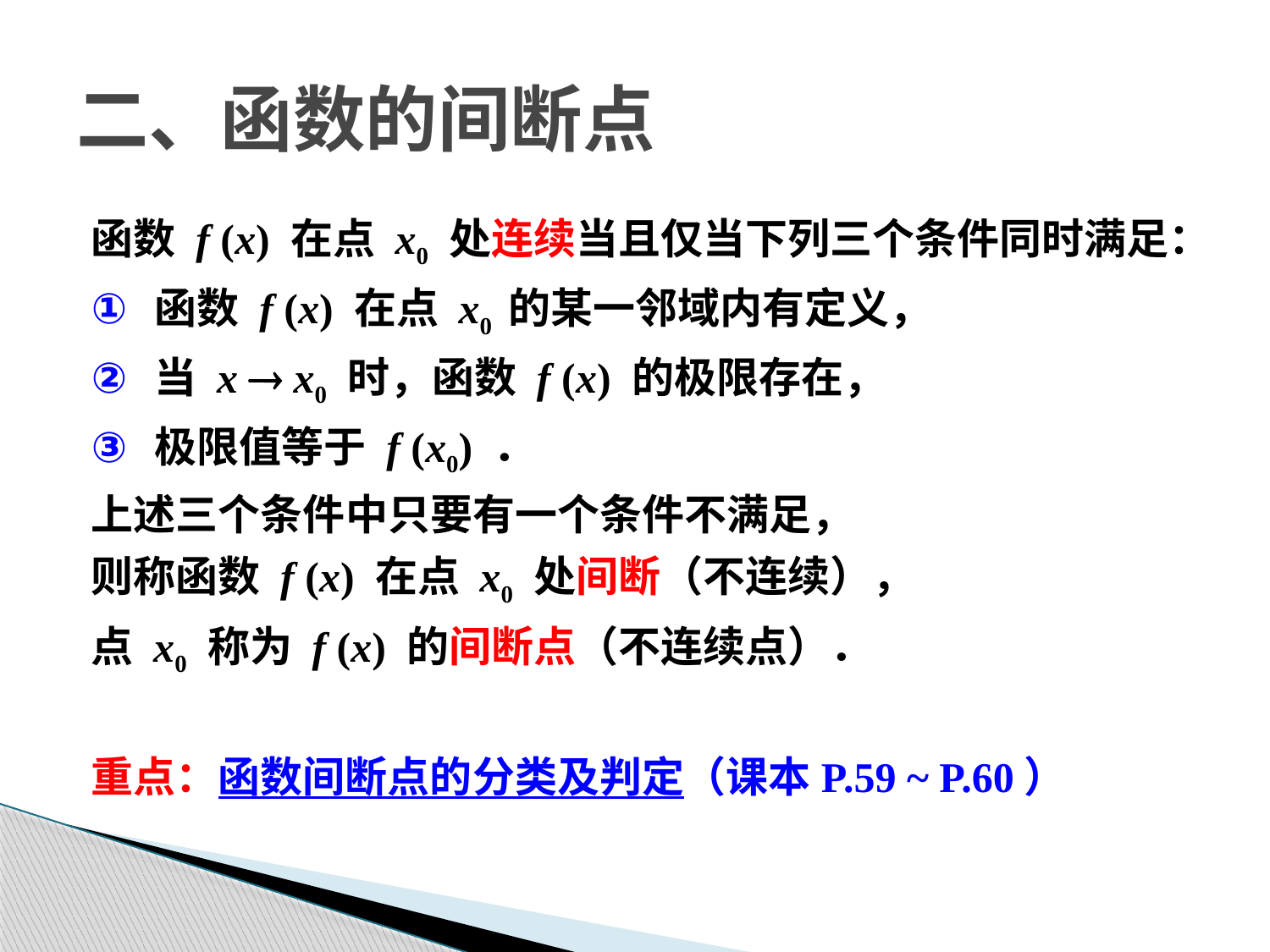

# 二、函数的间断点
函数 f (x) 在点 x0 处连续当且仅当下列三个条件同时满足：
函数 f (x) 在点 x0 的某一邻域内有定义，
当 x → x0 时，函数 f (x) 的极限存在，
极限值等于 f (x0) ．
上述三个条件中只要有一个条件不满足，
则称函数 f (x) 在点 x0 处间断（不连续），
点 x0 称为 f (x) 的间断点（不连续点）．

重点：函数间断点的分类及判定（课本P.59 ~ P.60）